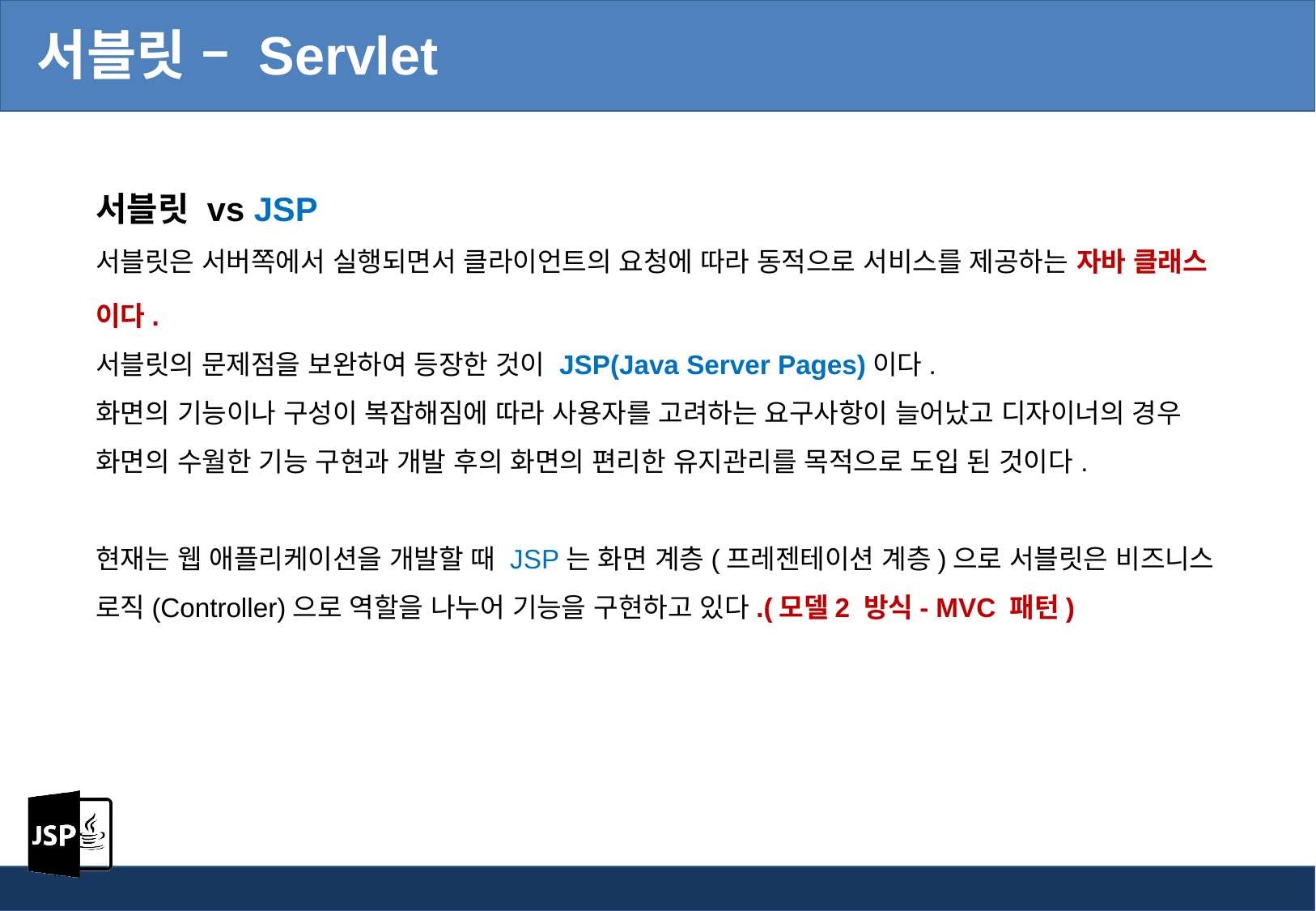

서블릿 – Servlet
서블릿 vs JSP
서블릿은 서버쪽에서 실행되면서 클라이언트의 요청에 따라 동적으로 서비스를 제공하는 자바 클래스 이다.
서블릿의 문제점을 보완하여 등장한 것이 JSP(Java Server Pages)이다.
화면의 기능이나 구성이 복잡해짐에 따라 사용자를 고려하는 요구사항이 늘어났고 디자이너의 경우 화면의 수월한 기능 구현과 개발 후의 화면의 편리한 유지관리를 목적으로 도입 된 것이다.

현재는 웹 애플리케이션을 개발할 때 JSP는 화면 계층(프레젠테이션 계층)으로 서블릿은 비즈니스 로직(Controller)으로 역할을 나누어 기능을 구현하고 있다.(모델2 방식- MVC 패턴)